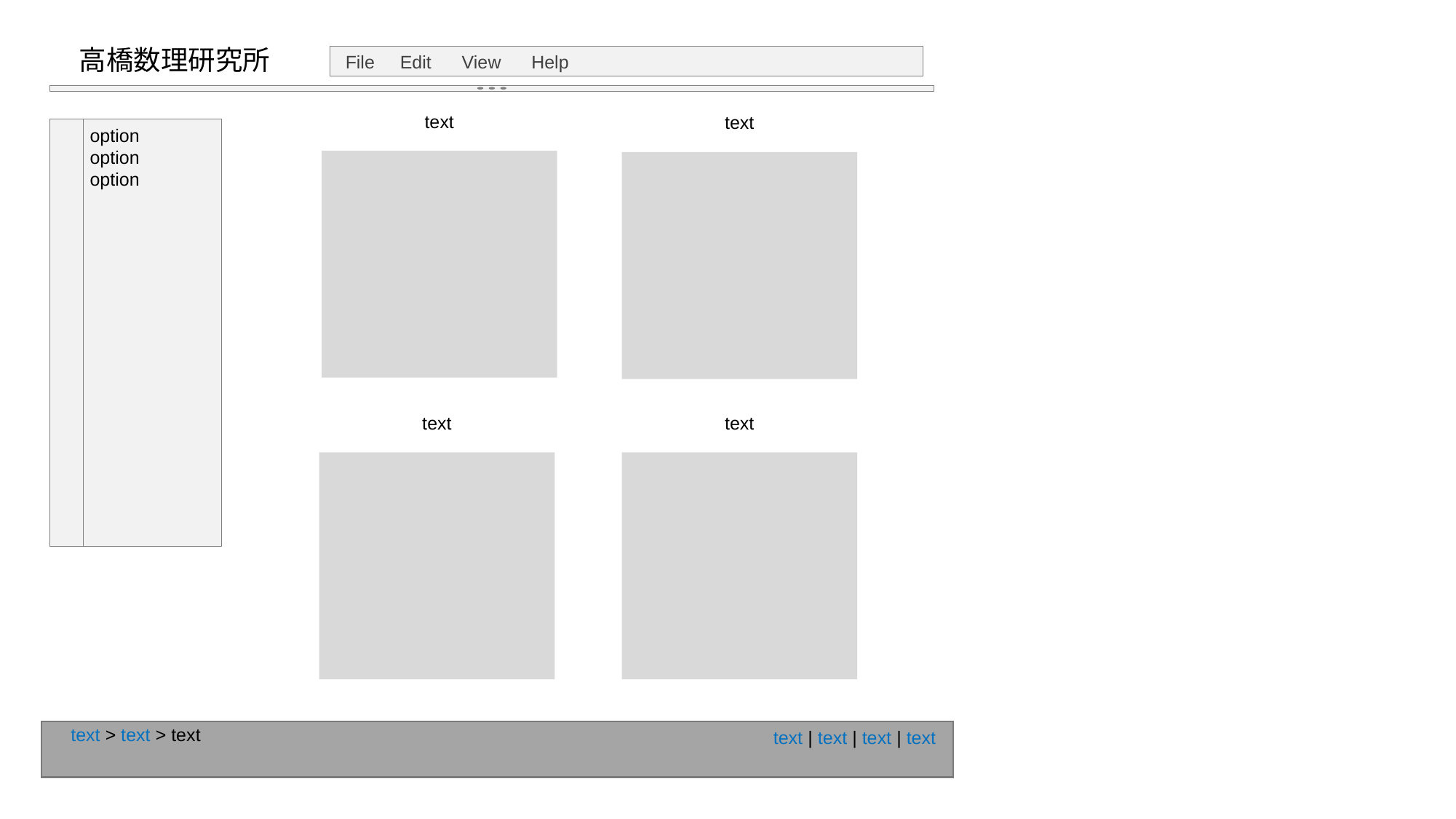

高橋数理研究所
  File     Edit      View      Help

text

text

option
option
option

text

text

text > text > text
text | text | text | text